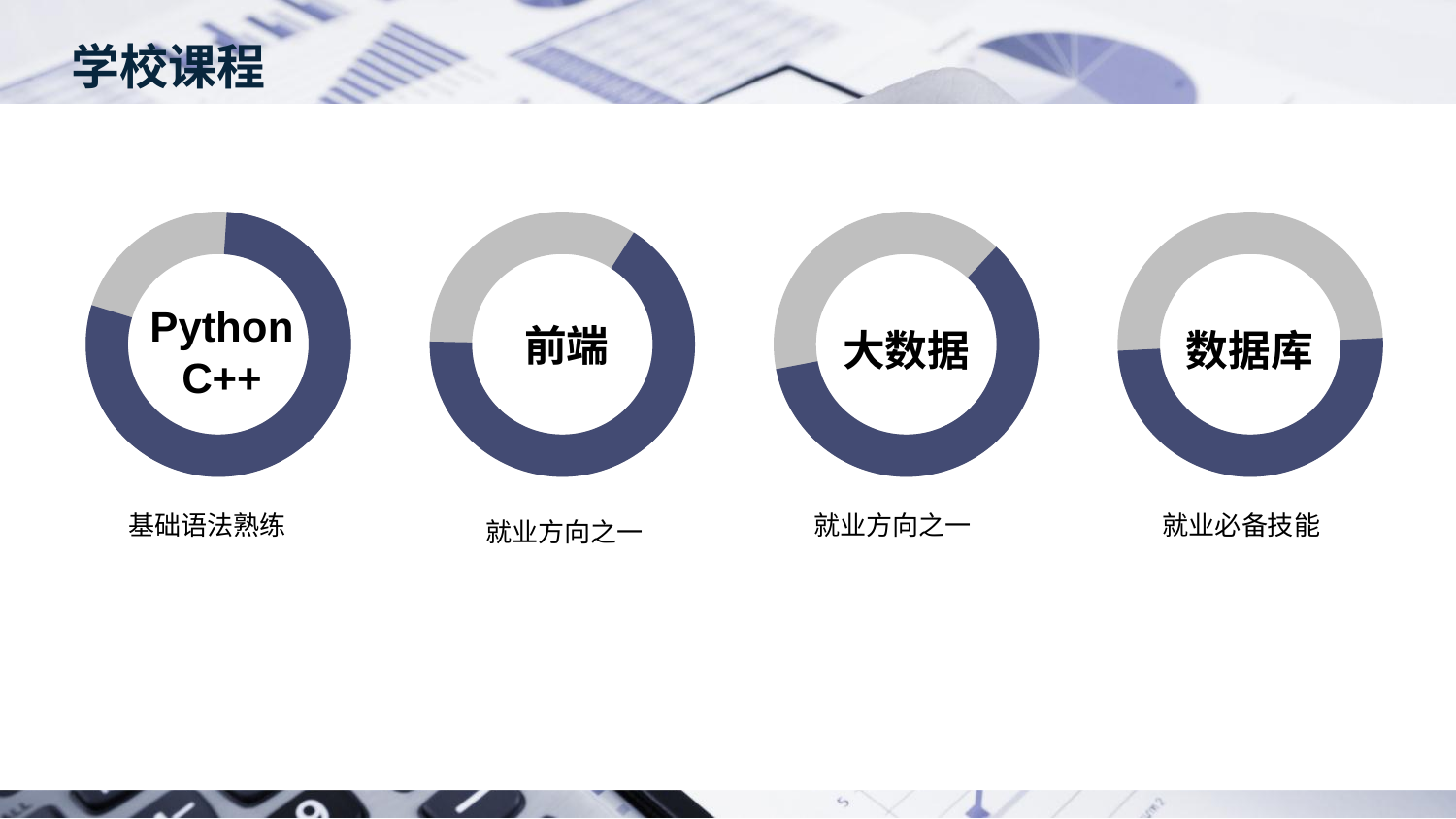

# 学校课程

Python
C++

前端
大数据
数据库
       基础语法熟练
       就业方向之一
        就业必备技能
    就业方向之一